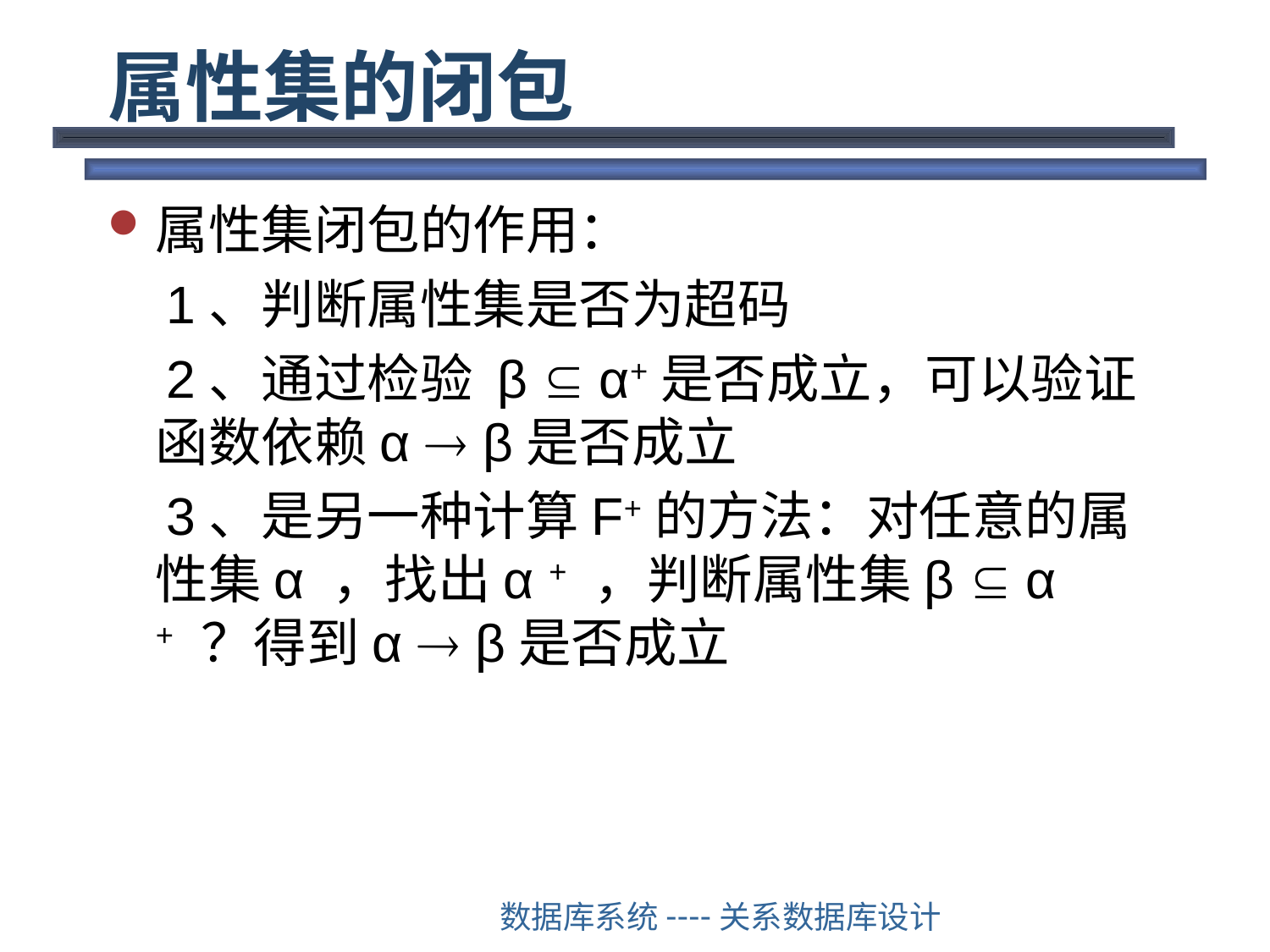

# 属性集的闭包
属性集闭包的作用：
    1、判断属性集是否为超码
    2、通过检验 β ⊆ α+是否成立，可以验证函数依赖α → β是否成立
    3、是另一种计算F+的方法：对任意的属性集α ，找出α + ，判断属性集β ⊆ α + ？得到α → β是否成立
数据库系统----关系数据库设计